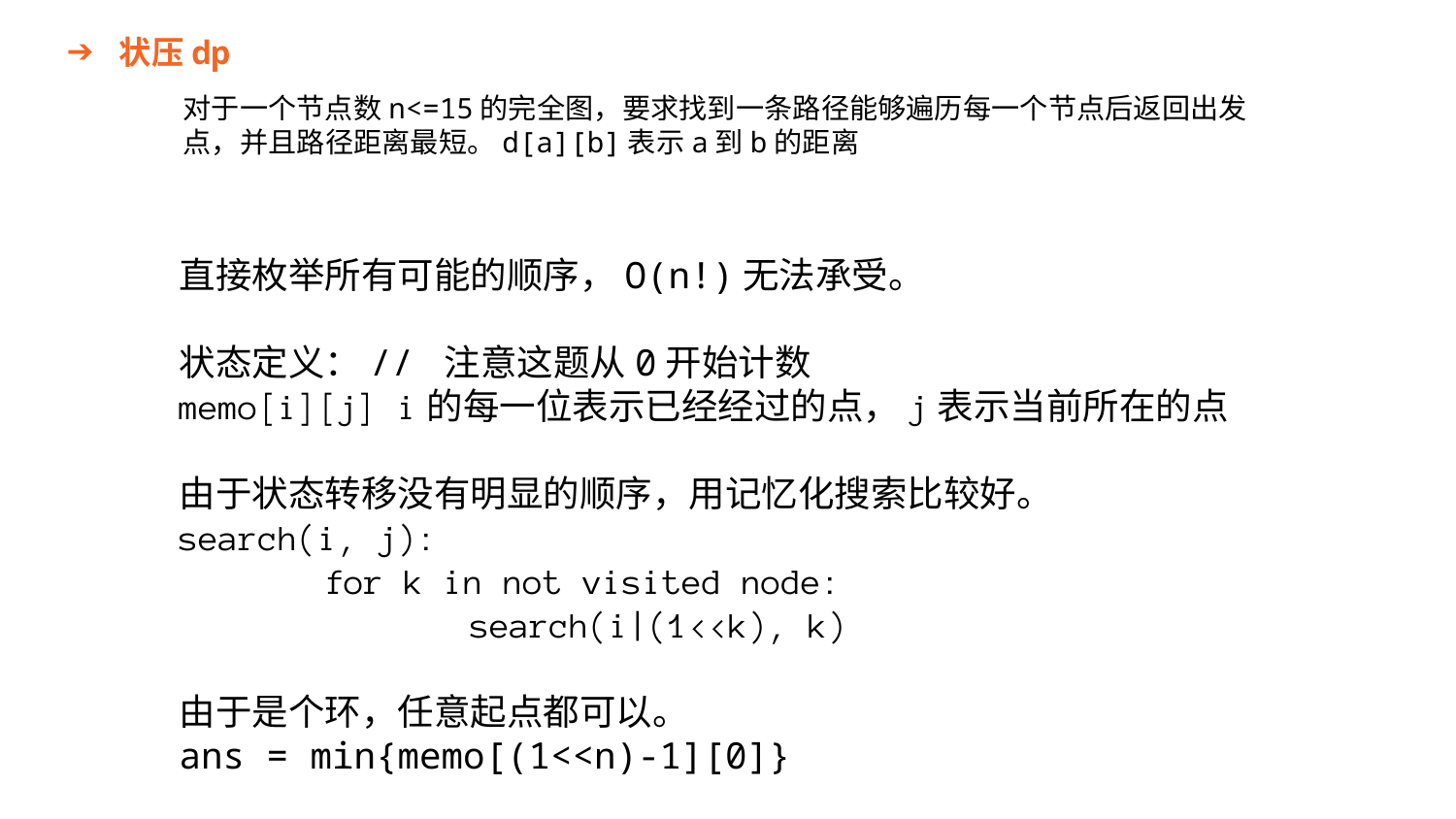

状压dp
对于一个节点数n<=15的完全图，要求找到一条路径能够遍历每一个节点后返回出发点，并且路径距离最短。d[a][b]表示a到b的距离

直接枚举所有可能的顺序，O(n!)无法承受。

状态定义：// 注意这题从0开始计数
memo[i][j] i的每一位表示已经经过的点，j表示当前所在的点

由于状态转移没有明显的顺序，用记忆化搜索比较好。
search(i, j):
	for k in not visited node:
		search(i|(1<<k), k)

由于是个环，任意起点都可以。
ans = min{memo[(1<<n)-1][0]}